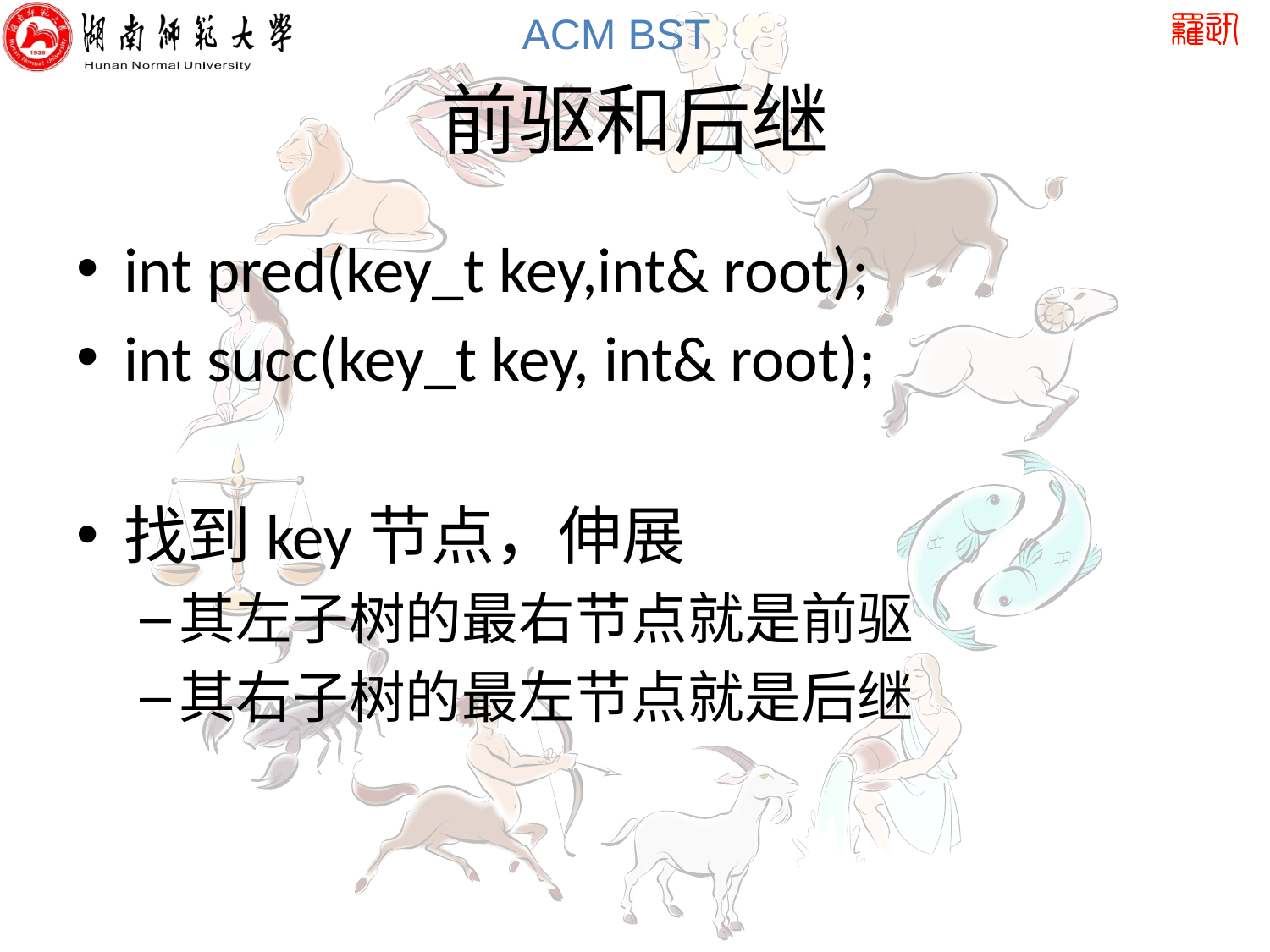

# 前驱和后继
int pred(key_t key,int& root);
int succ(key_t key, int& root);

找到key节点，伸展
其左子树的最右节点就是前驱
其右子树的最左节点就是后继